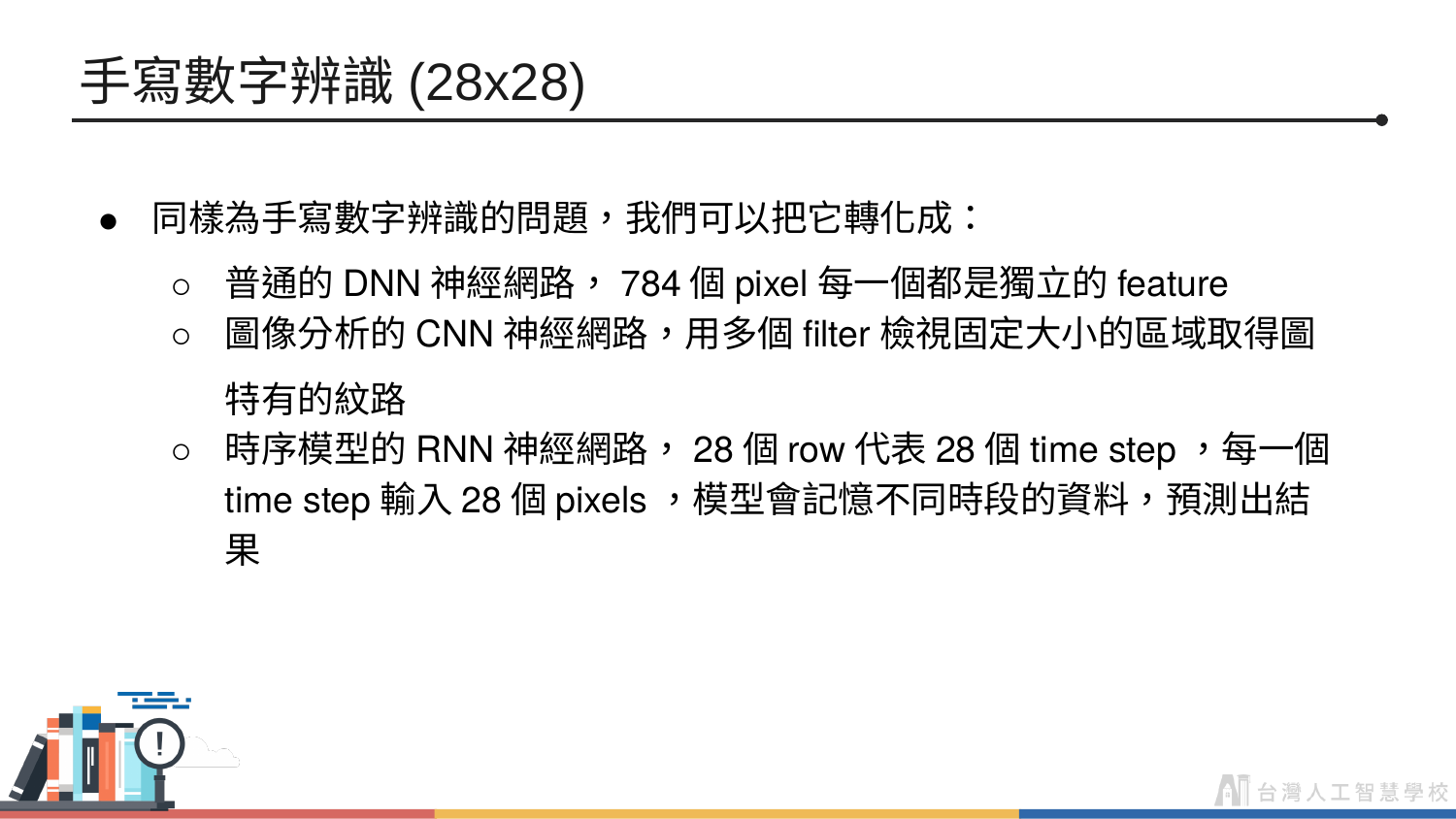

# 手寫數字辨識(28x28)
同樣為手寫數字辨識的問題，我們可以把它轉化成：
普通的DNN神經網路，784個pixel每一個都是獨立的feature
圖像分析的CNN神經網路，用多個filter檢視固定大小的區域取得圖
特有的紋路
時序模型的RNN神經網路，28個row代表28個time step，每一個time step輸入28個pixels，模型會記憶不同時段的資料，預測出結果